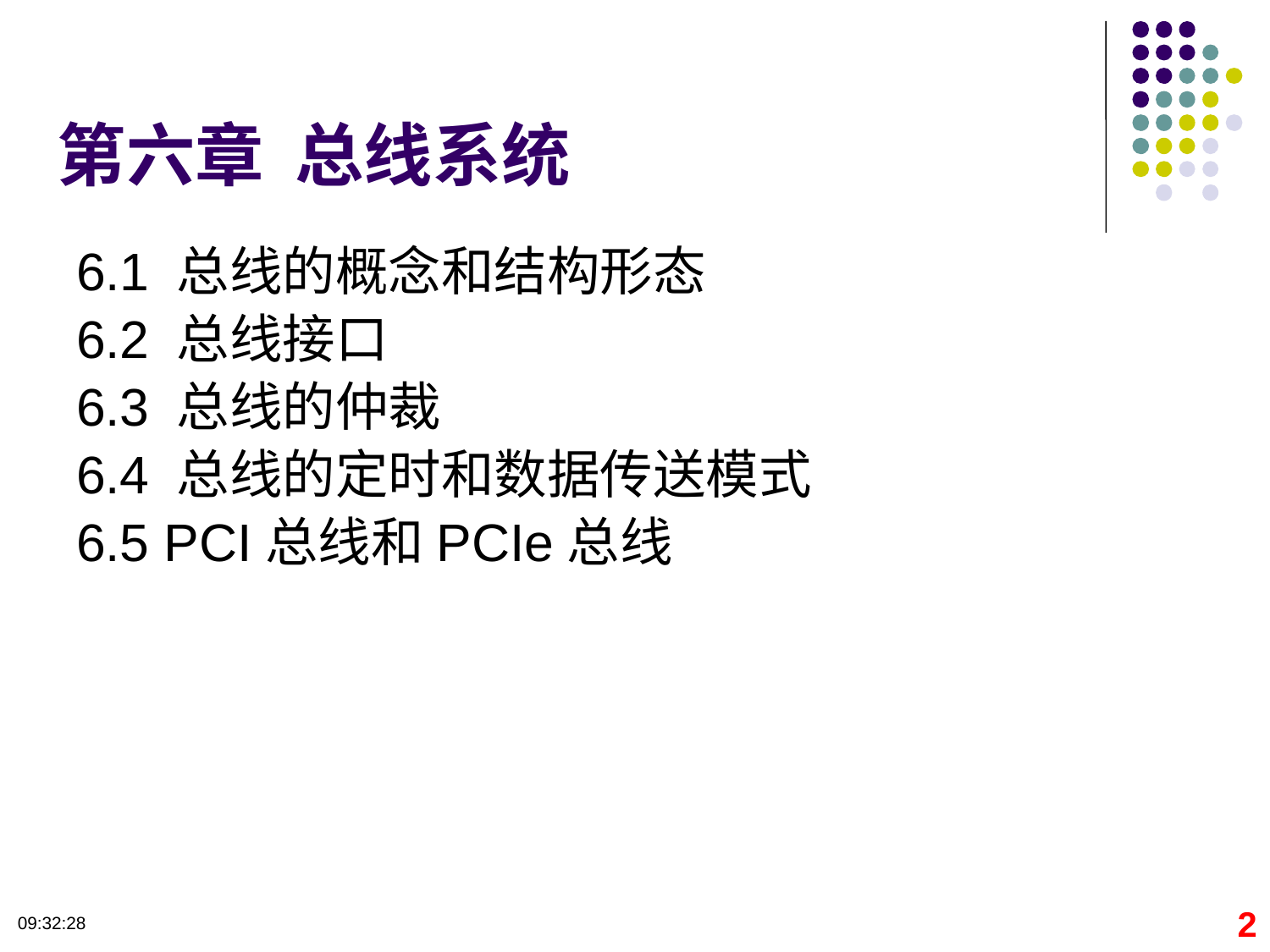

第六章  总线系统
6.1 总线的概念和结构形态
6.2 总线接口
6.3 总线的仲裁
6.4 总线的定时和数据传送模式
6.5 PCI总线和PCIe总线
2
09:32:28